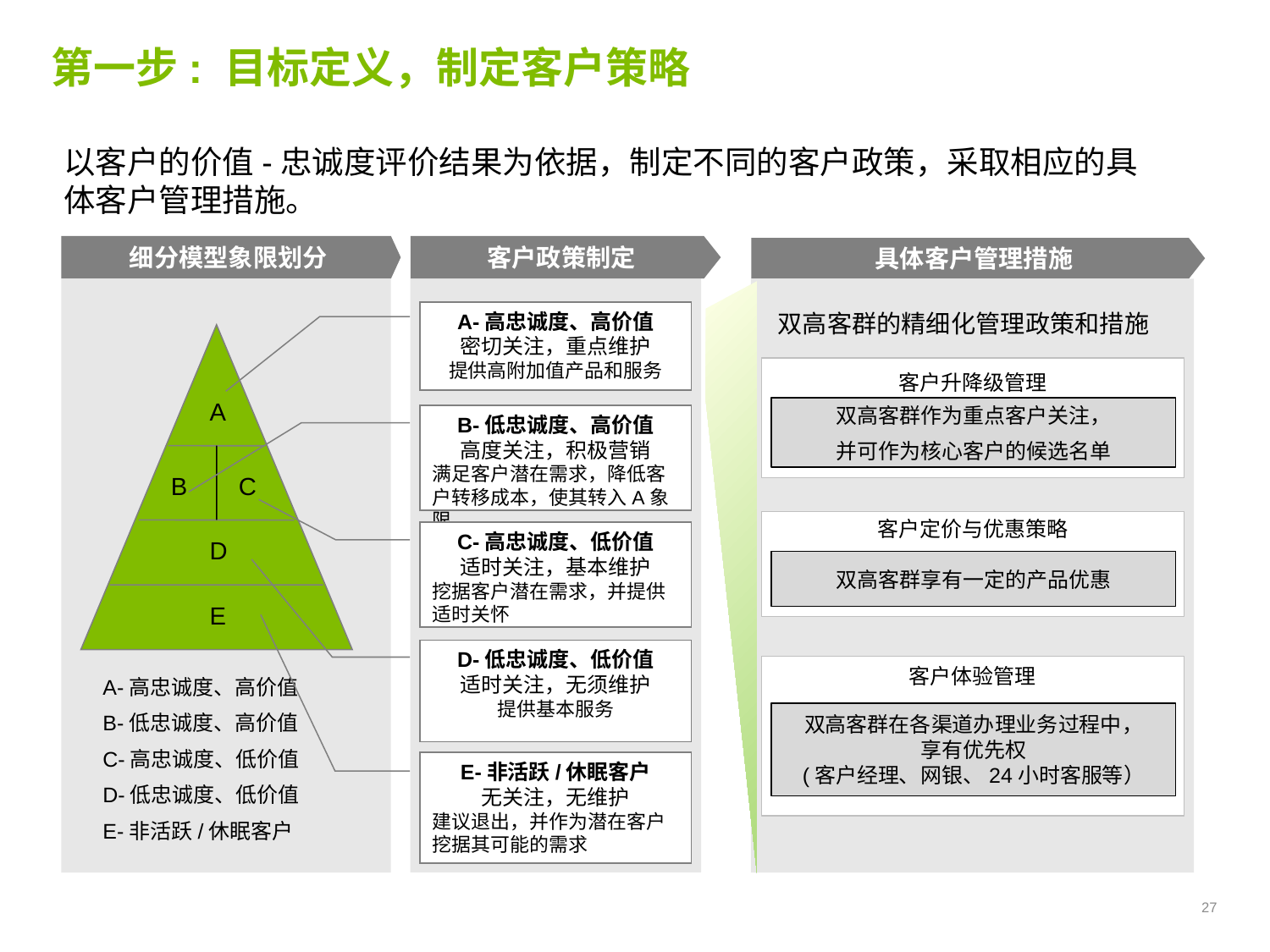

# 第一步: 目标定义，制定客户策略
以客户的价值-忠诚度评价结果为依据，制定不同的客户政策，采取相应的具体客户管理措施。
细分模型象限划分
客户政策制定
具体客户管理措施

A-高忠诚度、高价值
密切关注，重点维护
提供高附加值产品和服务
双高客群的精细化管理政策和措施

客户升降级管理

A
双高客群作为重点客户关注，
并可作为核心客户的候选名单
B-低忠诚度、高价值
高度关注，积极营销
满足客户潜在需求，降低客户转移成本，使其转入A象限

B
C
客户定价与优惠策略

C-高忠诚度、低价值
适时关注，基本维护
挖据客户潜在需求，并提供适时关怀
D
双高客群享有一定的产品优惠

E
D-低忠诚度、低价值
适时关注，无须维护
提供基本服务

客户体验管理

A-高忠诚度、高价值
B-低忠诚度、高价值
C-高忠诚度、低价值
D-低忠诚度、低价值
E-非活跃/休眠客户
双高客群在各渠道办理业务过程中，
享有优先权
(客户经理、网银、24小时客服等）
E-非活跃/休眠客户
无关注，无维护
建议退出，并作为潜在客户挖据其可能的需求
27